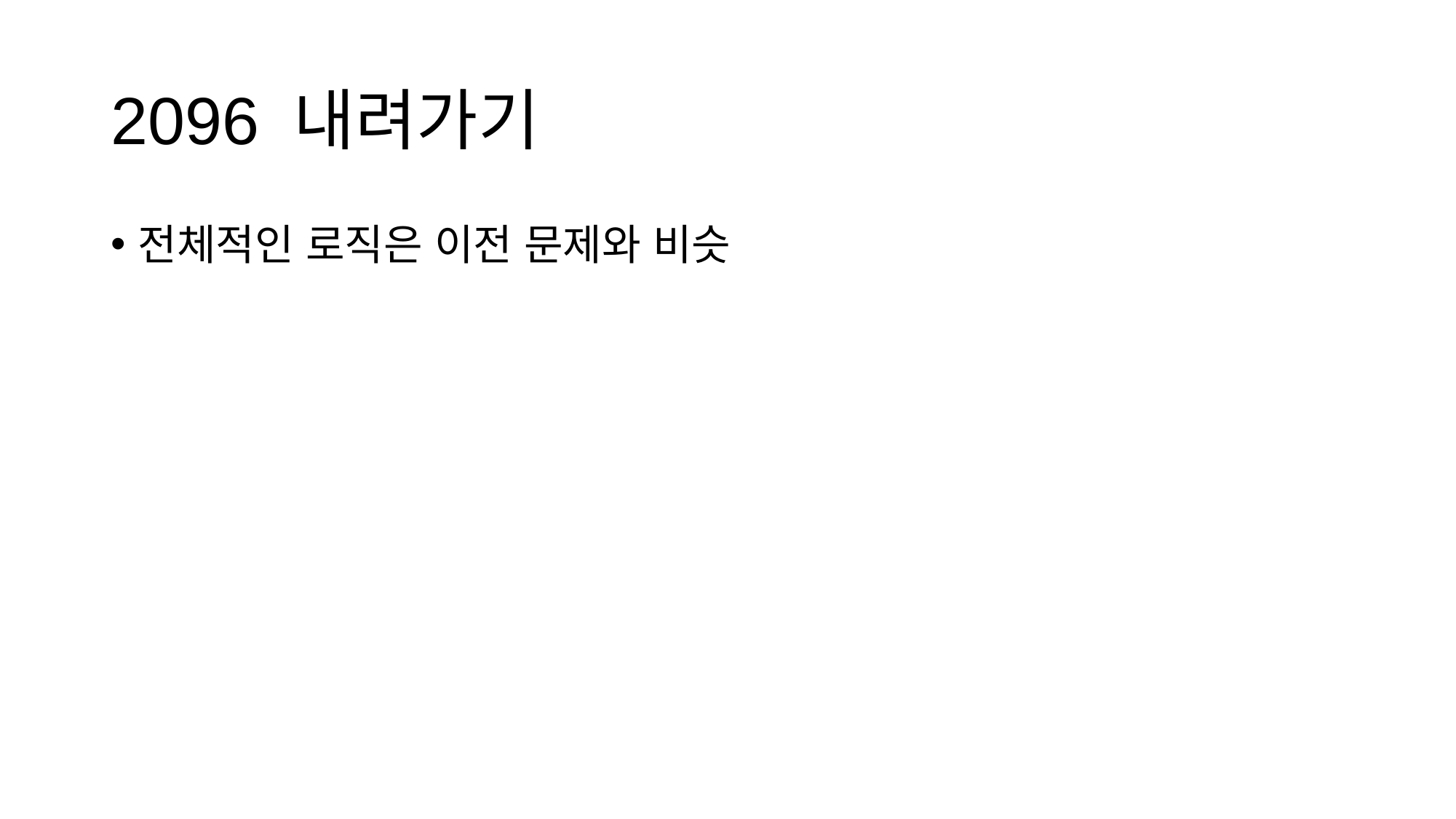

# 2096 내려가기
전체적인 로직은 이전 문제와 비슷